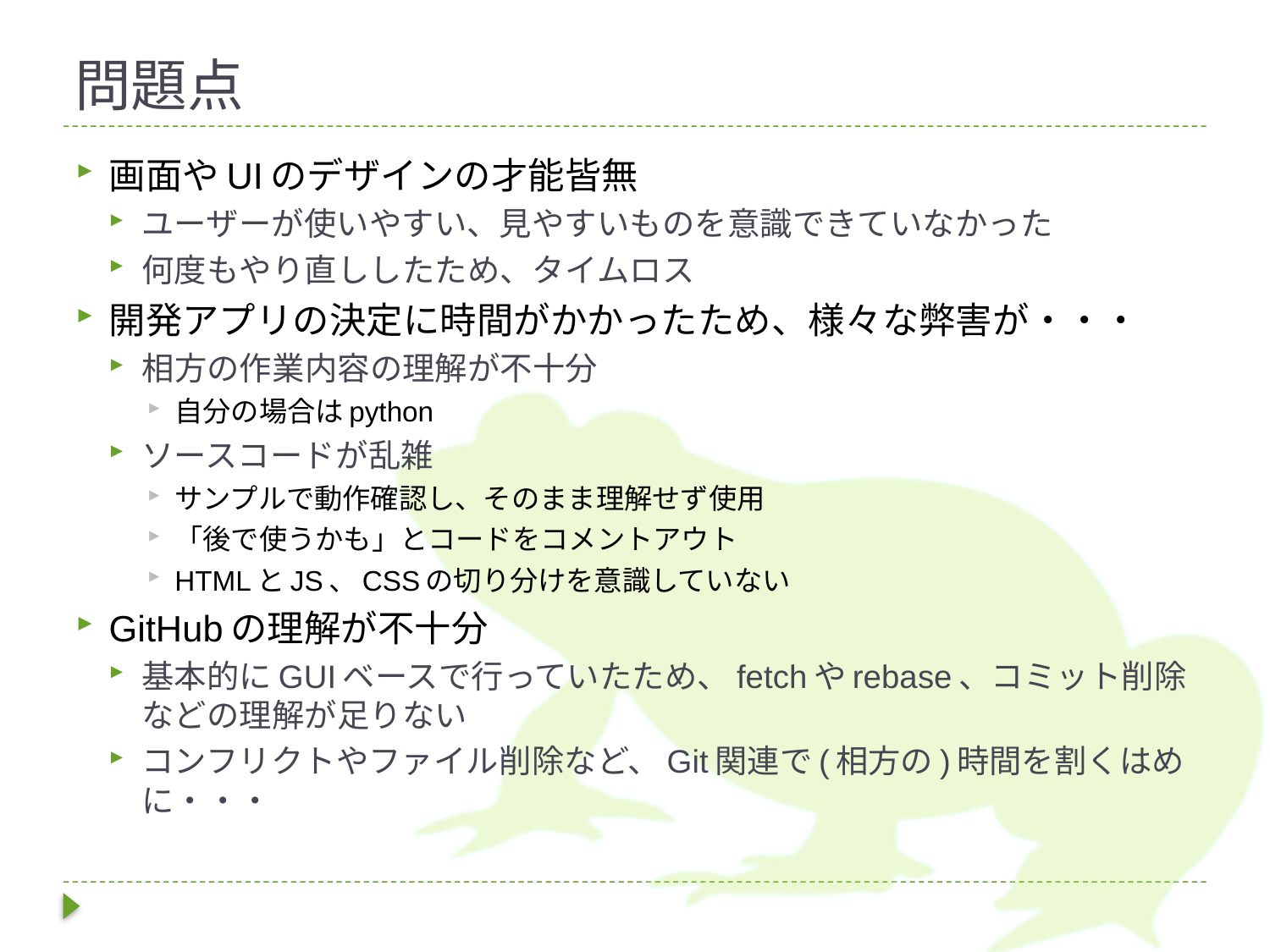

# 問題点
画面やUIのデザインの才能皆無
ユーザーが使いやすい、見やすいものを意識できていなかった
何度もやり直ししたため、タイムロス
開発アプリの決定に時間がかかったため、様々な弊害が・・・
相方の作業内容の理解が不十分
自分の場合はpython
ソースコードが乱雑
サンプルで動作確認し、そのまま理解せず使用
「後で使うかも」とコードをコメントアウト
HTMLとJS、CSSの切り分けを意識していない
GitHubの理解が不十分
基本的にGUIベースで行っていたため、fetchやrebase、コミット削除などの理解が足りない
コンフリクトやファイル削除など、Git関連で(相方の)時間を割くはめに・・・